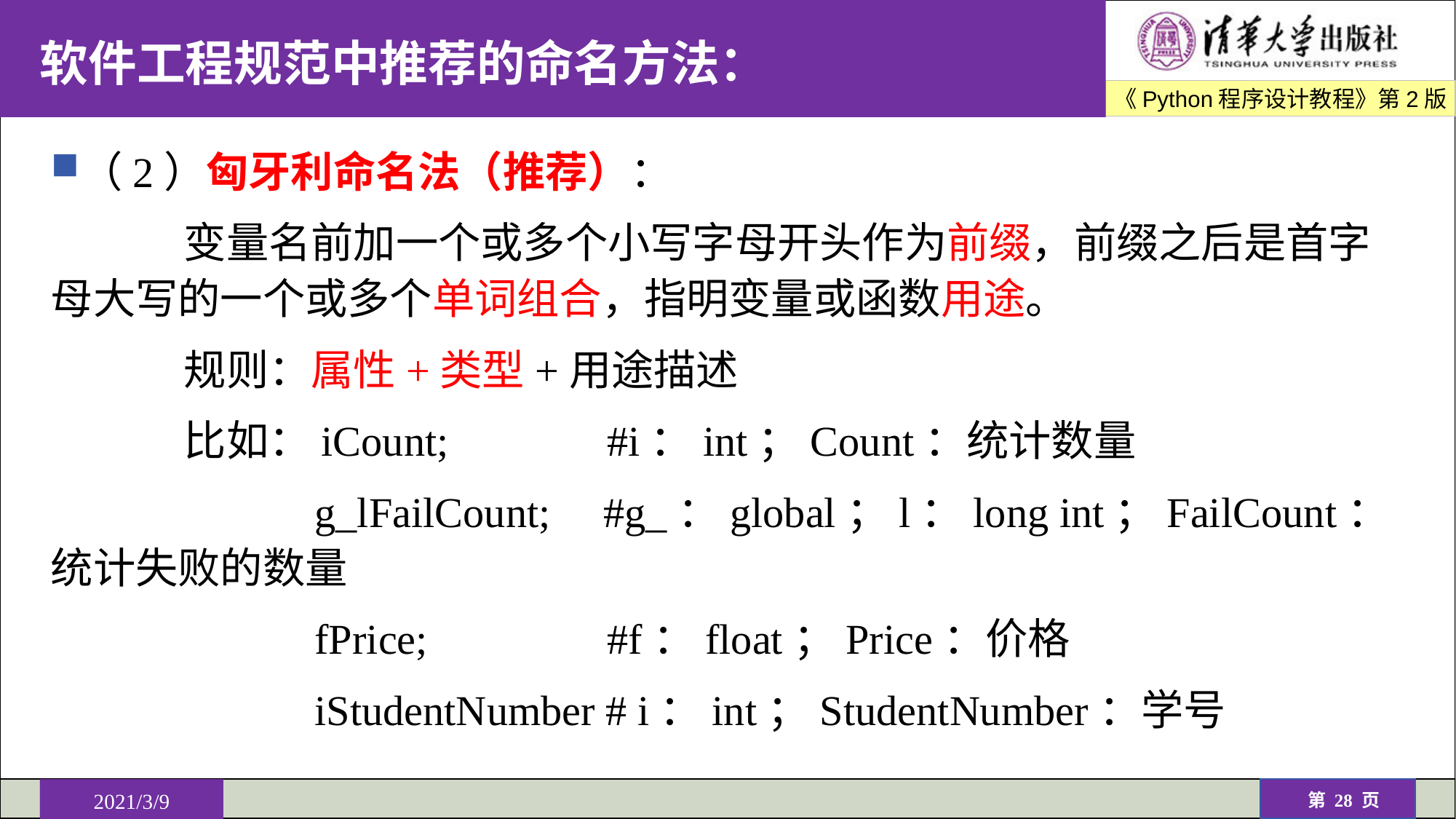

# 软件工程规范中推荐的命名方法：
（2）匈牙利命名法（推荐）：
             变量名前加一个或多个小写字母开头作为前缀，前缀之后是首字母大写的一个或多个单词组合，指明变量或函数用途。
             规则：属性+类型+用途描述
             比如：iCount;               #i：int；Count：统计数量
                         g_lFailCount;     #g_：global；l：long int；FailCount：统计失败的数量
                         fPrice;                 #f：float；Price：价格
                         iStudentNumber # i：int；StudentNumber：学号